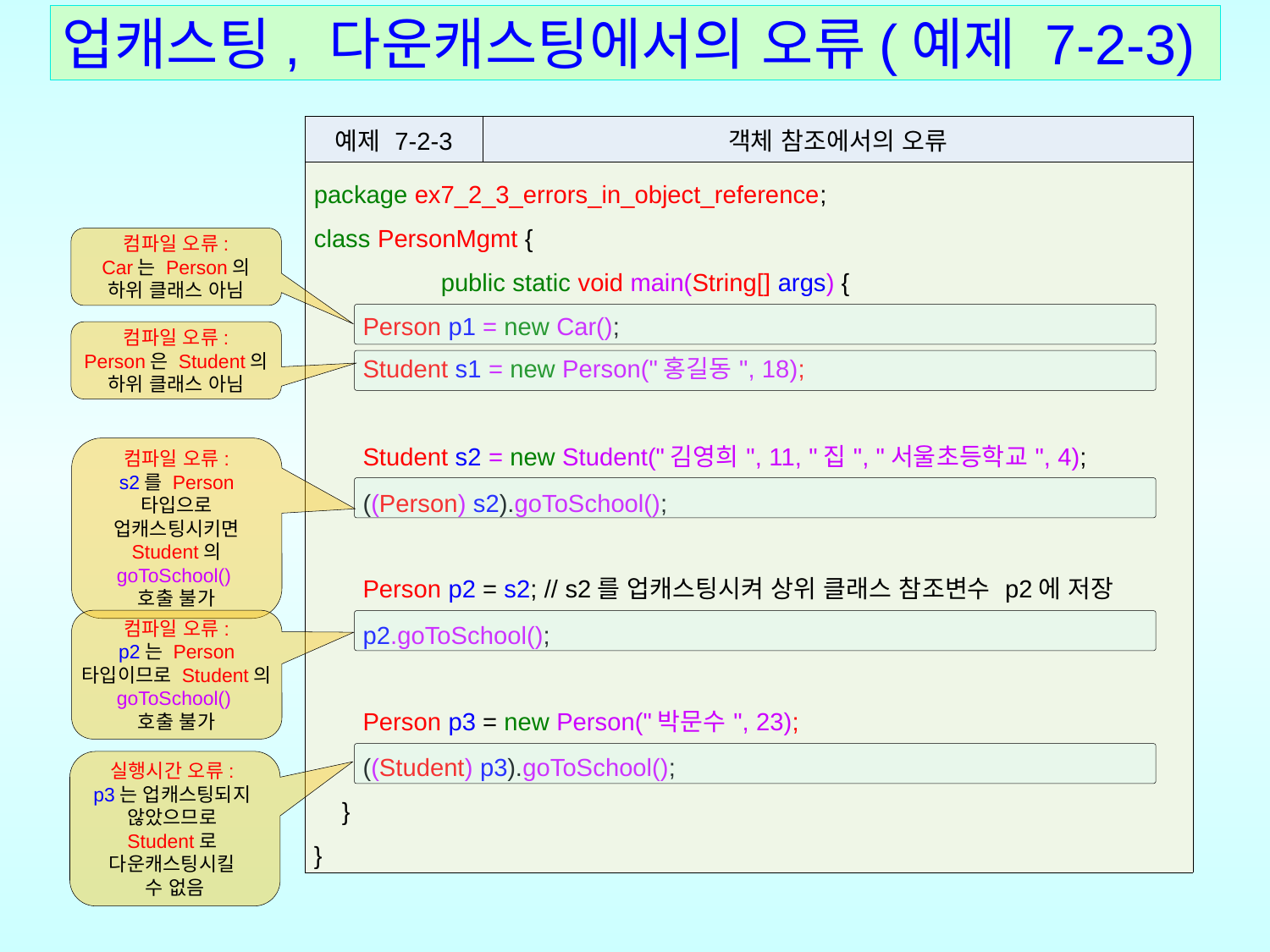

# 업캐스팅, 다운캐스팅에서의 오류(예제 7-2-3)
| 예제 7-2-3 | 객체 참조에서의 오류 |
| --- | --- |
| package ex7\_2\_3\_errors\_in\_object\_reference; class PersonMgmt { public static void main(String[] args) { Person p1 = new Car(); Student s1 = new Person("홍길동", 18); Student s2 = new Student("김영희", 11, "집", "서울초등학교", 4); ((Person) s2).goToSchool(); Person p2 = s2; // s2를 업캐스팅시켜 상위 클래스 참조변수 p2에 저장 p2.goToSchool(); Person p3 = new Person("박문수", 23); ((Student) p3).goToSchool(); } } |  |
컴파일 오류:
 Car는 Person의
하위 클래스 아님

컴파일 오류:
 Person은 Student의
하위 클래스 아님

컴파일 오류:
s2를 Person 타입으로 업캐스팅시키면 Student의 goToSchool()
호출 불가

컴파일 오류:
p2는 Person 타입이므로 Student의 goToSchool()
호출 불가

실행시간 오류:
p3는 업캐스팅되지
않았으므로
Student로
다운캐스팅시킬
수 없음